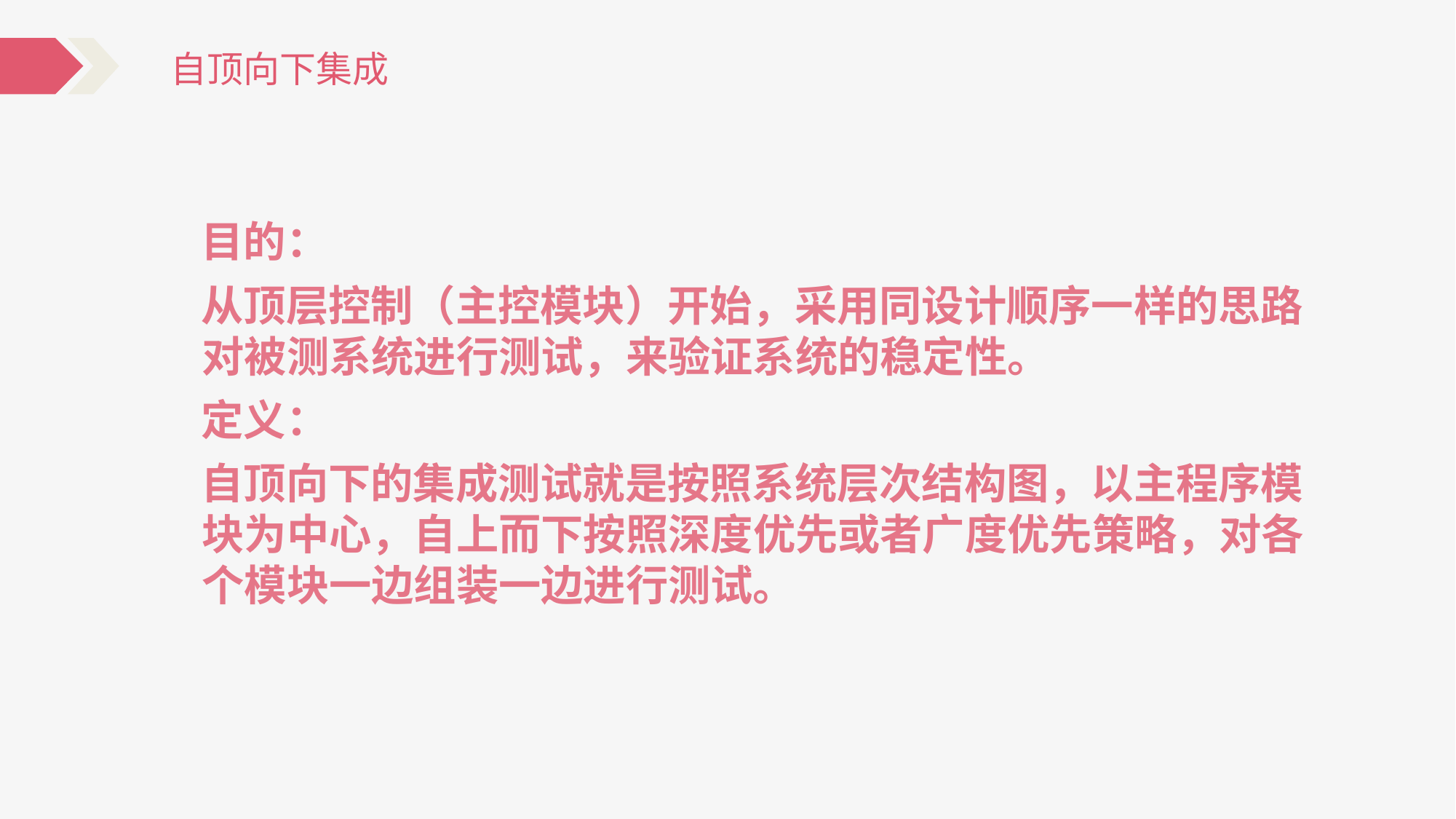

自顶向下集成
目的：
从顶层控制（主控模块）开始，采用同设计顺序一样的思路对被测系统进行测试，来验证系统的稳定性。
定义：
自顶向下的集成测试就是按照系统层次结构图，以主程序模块为中心，自上而下按照深度优先或者广度优先策略，对各个模块一边组装一边进行测试。